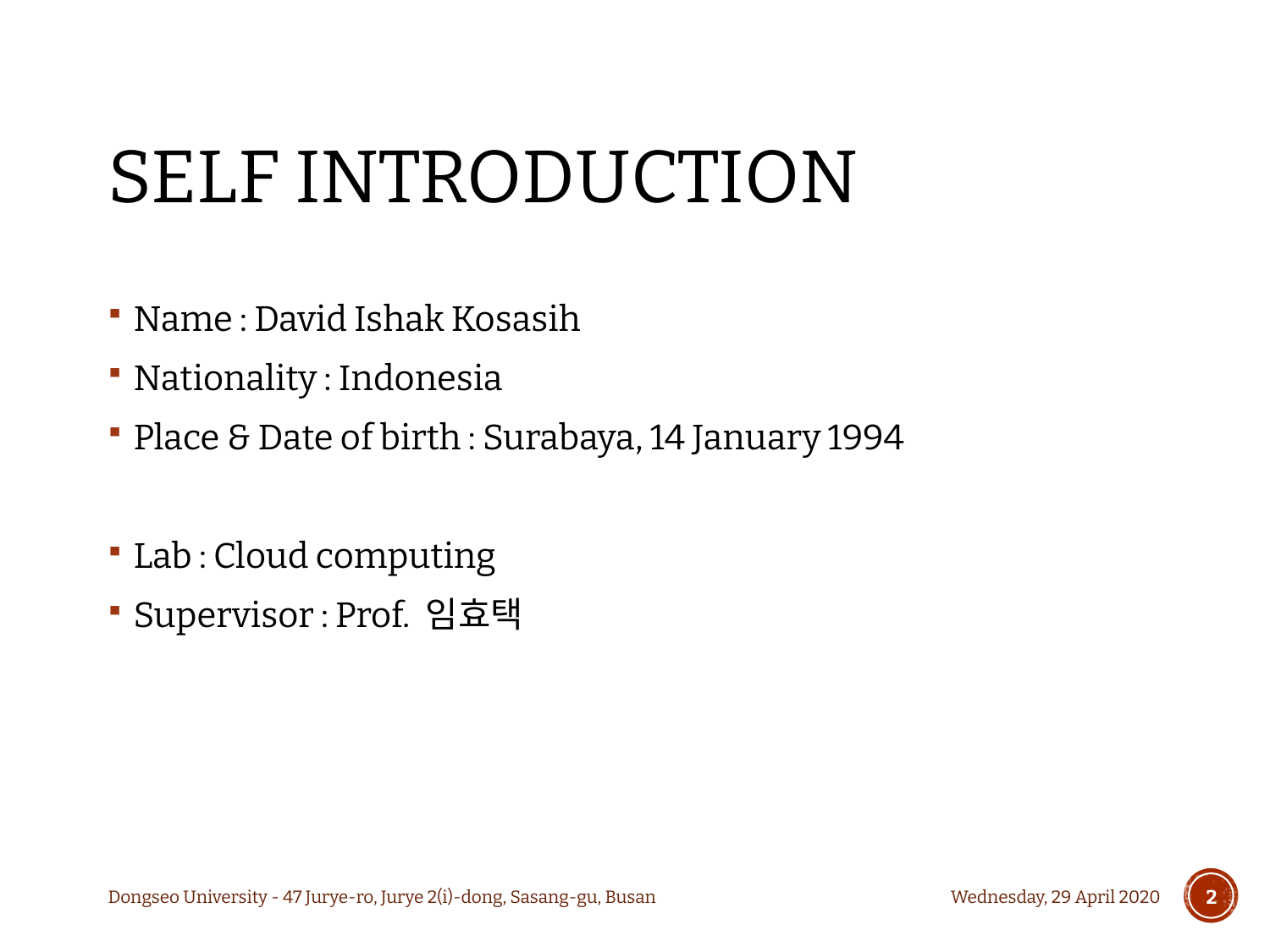

# Self Introduction
Name : David Ishak Kosasih
Nationality : Indonesia
Place & Date of birth : Surabaya, 14 January 1994

Lab : Cloud computing
Supervisor : Prof. 임효택

Dongseo University - 47 Jurye-ro, Jurye 2(i)-dong, Sasang-gu, Busan
Wednesday, 29 April 2020
2